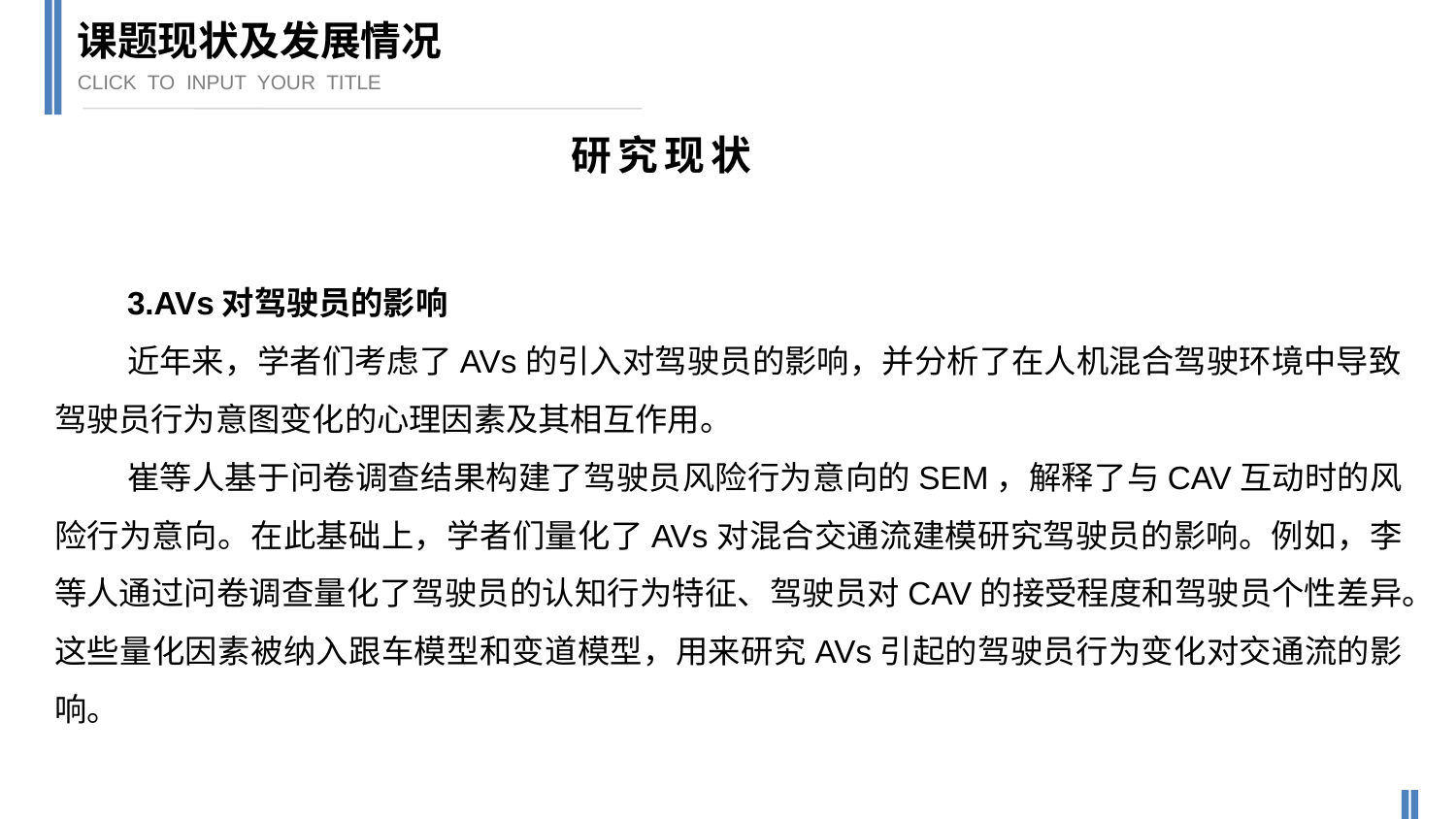

课题现状及发展情况
CLICK  TO  INPUT  YOUR  TITLE
研究现状
3.AVs对驾驶员的影响
近年来，学者们考虑了AVs的引入对驾驶员的影响，并分析了在人机混合驾驶环境中导致驾驶员行为意图变化的心理因素及其相互作用。
崔等人基于问卷调查结果构建了驾驶员风险行为意向的SEM，解释了与CAV互动时的风险行为意向。在此基础上，学者们量化了AVs对混合交通流建模研究驾驶员的影响。例如，李等人通过问卷调查量化了驾驶员的认知行为特征、驾驶员对CAV的接受程度和驾驶员个性差异。这些量化因素被纳入跟车模型和变道模型，用来研究AVs引起的驾驶员行为变化对交通流的影响。